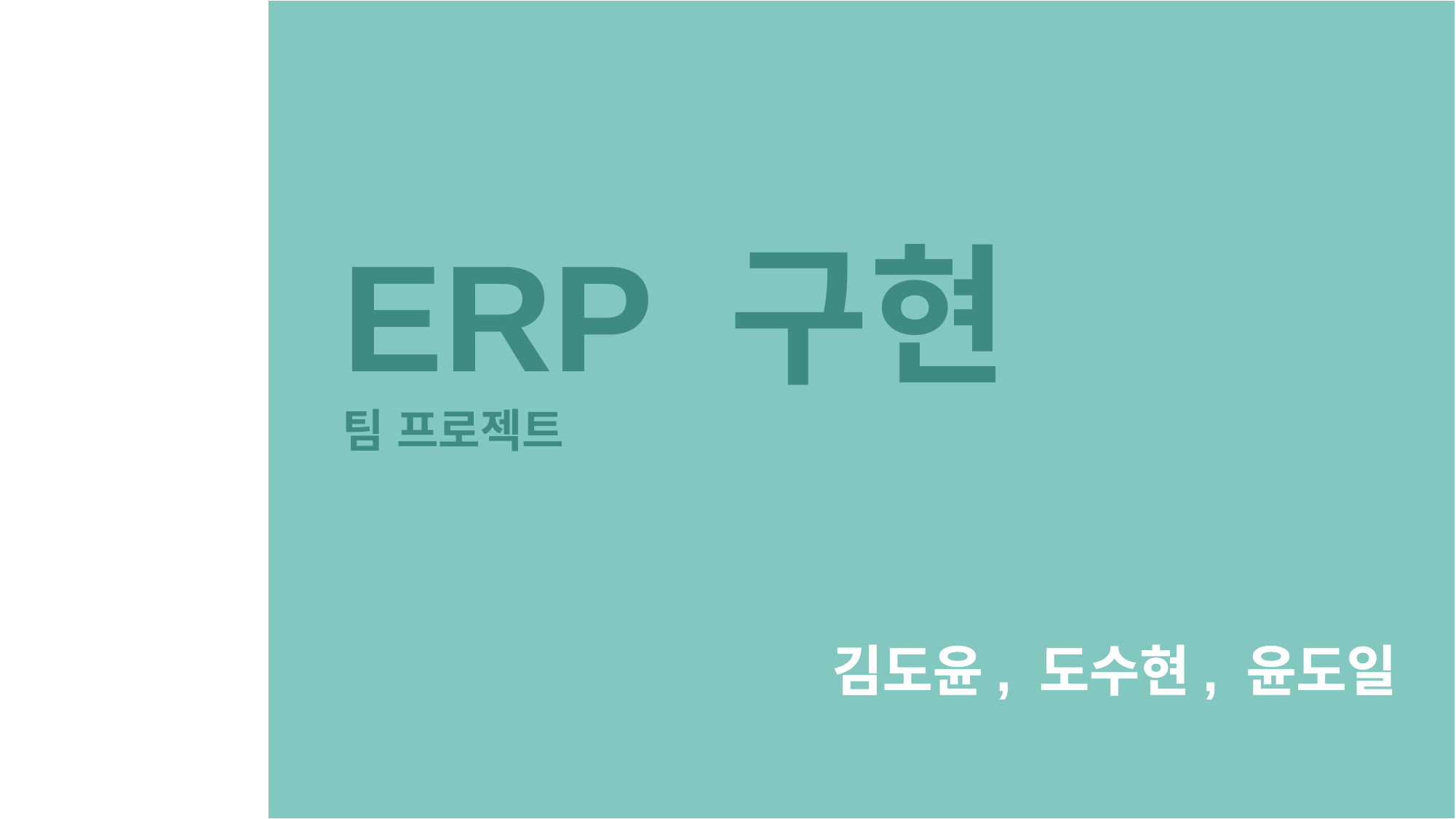

ERP 구현
팀 프로젝트
김도윤, 도수현, 윤도일